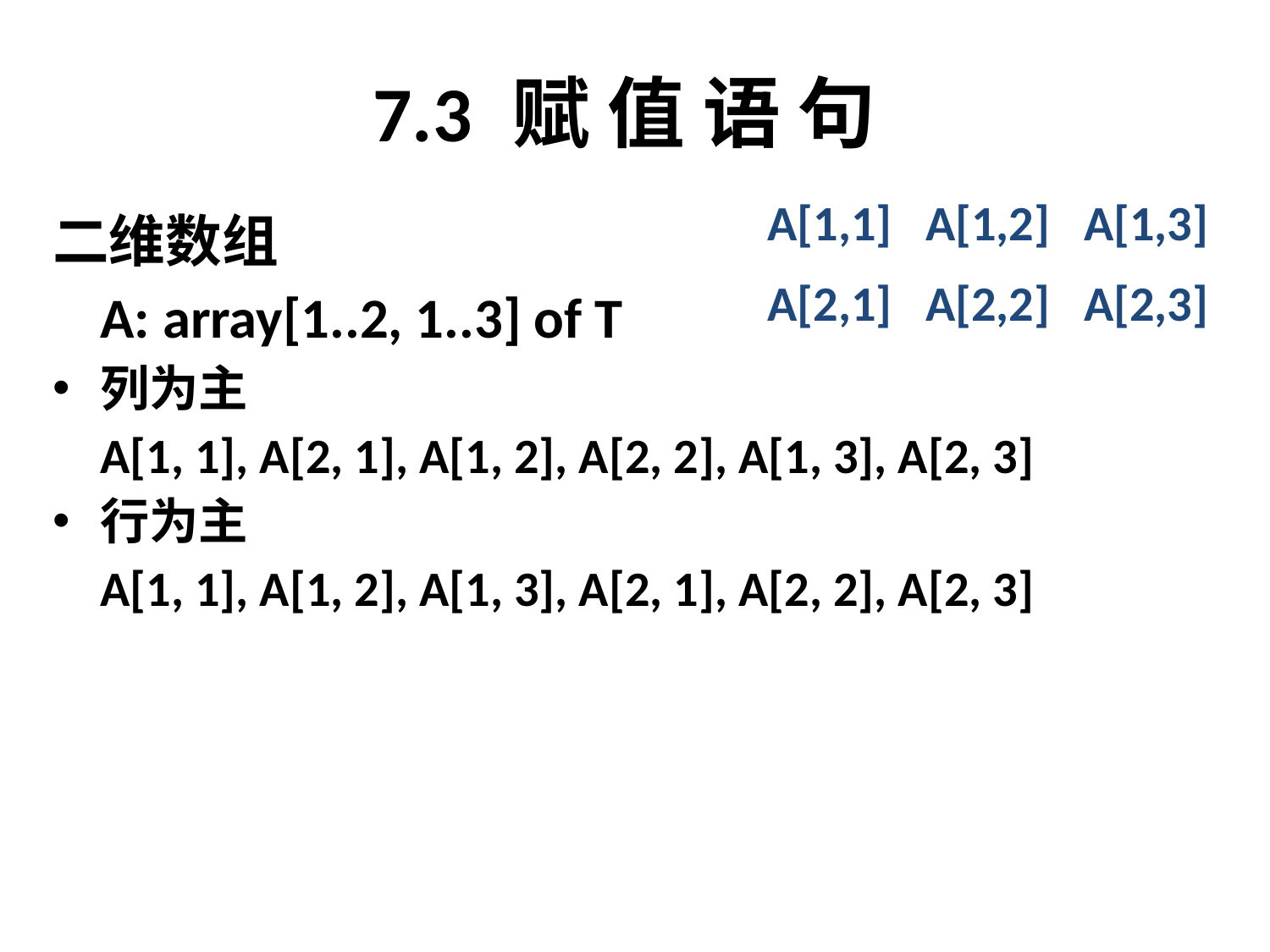

# 7.3 赋 值 语 句
A[1,1]   A[1,2]   A[1,3]
A[2,1]   A[2,2]   A[2,3]

二维数组
	A: array[1..2, 1..3] of T
列为主
	A[1, 1], A[2, 1], A[1, 2], A[2, 2], A[1, 3], A[2, 3]
行为主
	A[1, 1], A[1, 2], A[1, 3], A[2, 1], A[2, 2], A[2, 3]